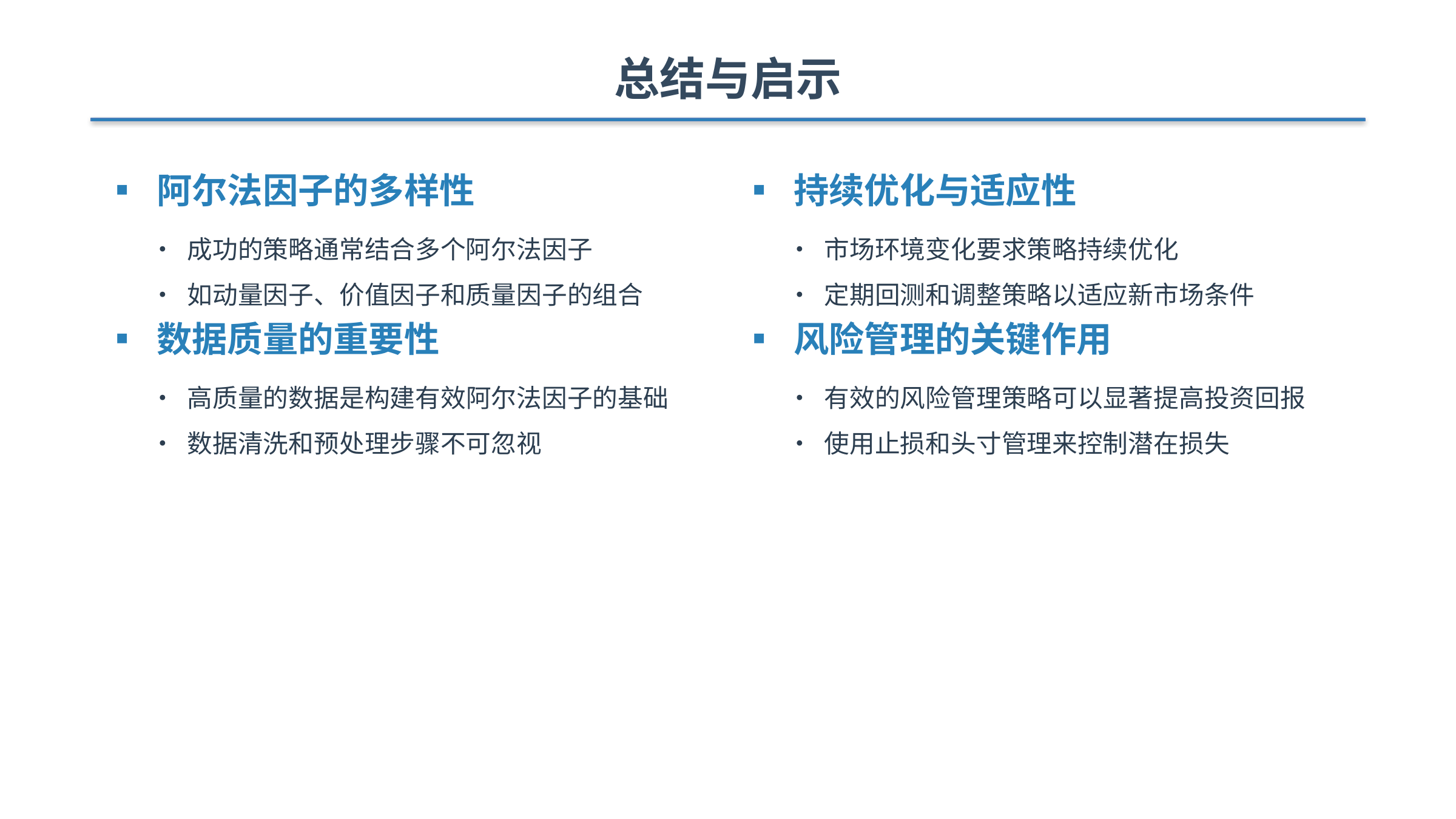

总结与启示

▪ 阿尔法因子的多样性
• 成功的策略通常结合多个阿尔法因子
• 如动量因子、价值因子和质量因子的组合
▪ 数据质量的重要性
• 高质量的数据是构建有效阿尔法因子的基础
• 数据清洗和预处理步骤不可忽视

▪ 持续优化与适应性
• 市场环境变化要求策略持续优化
• 定期回测和调整策略以适应新市场条件
▪ 风险管理的关键作用
• 有效的风险管理策略可以显著提高投资回报
• 使用止损和头寸管理来控制潜在损失